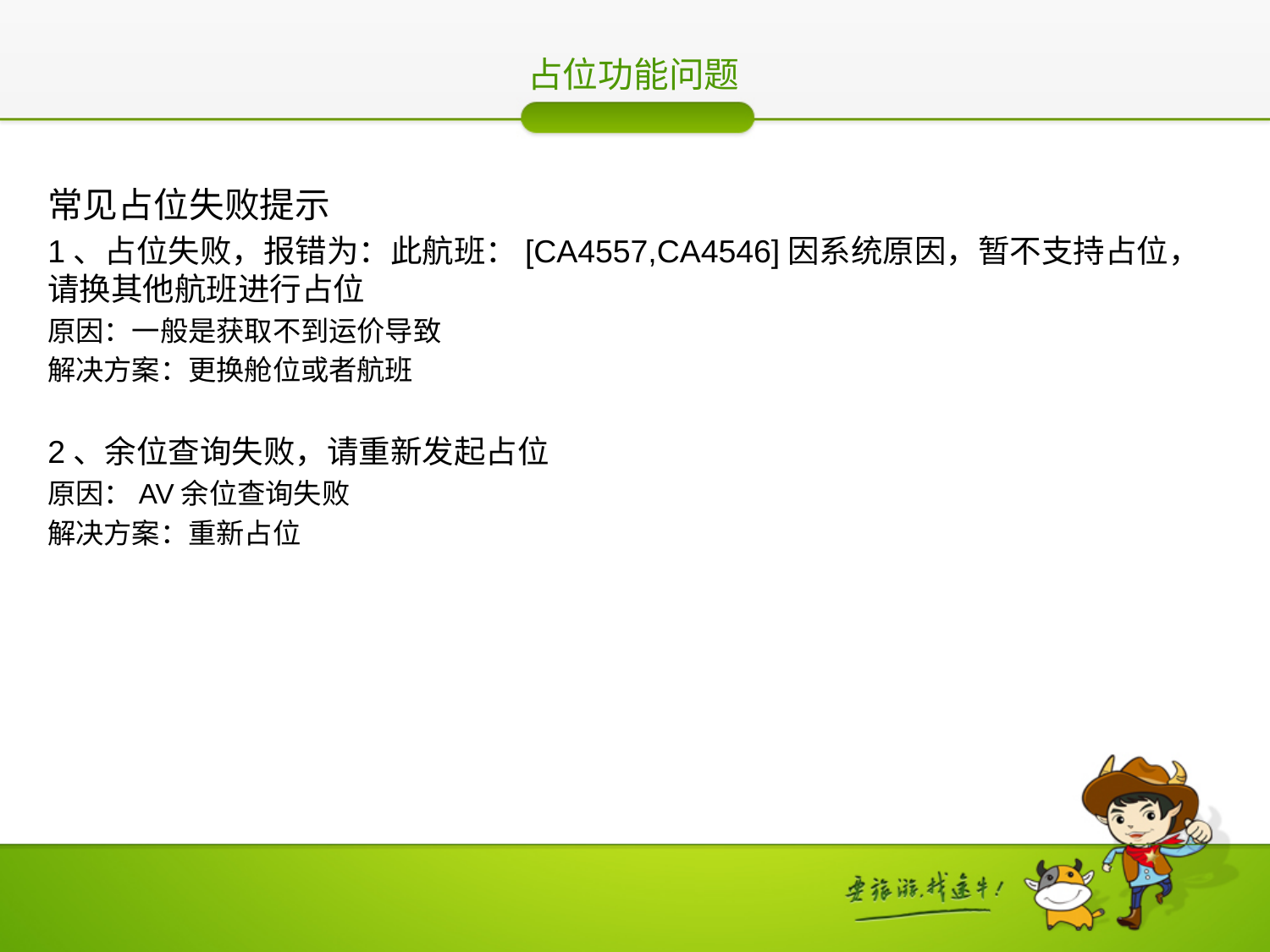

占位功能问题
常见占位失败提示
1、占位失败，报错为：此航班：[CA4557,CA4546]因系统原因，暂不支持占位，请换其他航班进行占位
原因：一般是获取不到运价导致
解决方案：更换舱位或者航班

2、余位查询失败，请重新发起占位
原因：AV余位查询失败
解决方案：重新占位